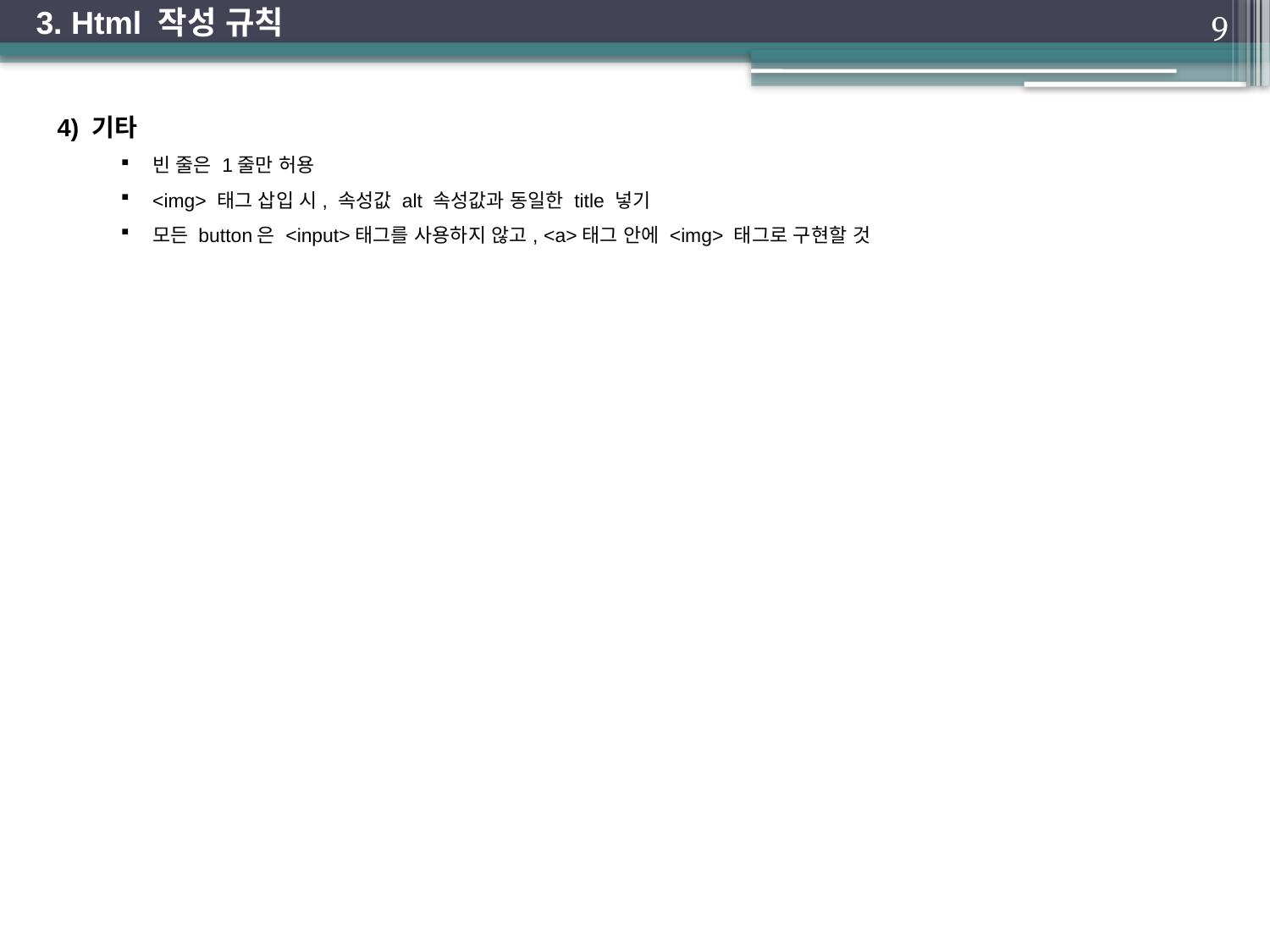

3. Html 작성 규칙
9
4) 기타
빈 줄은 1줄만 허용
<img> 태그 삽입 시, 속성값 alt 속성값과 동일한 title 넣기
모든 button은 <input>태그를 사용하지 않고, <a>태그 안에 <img> 태그로 구현할 것